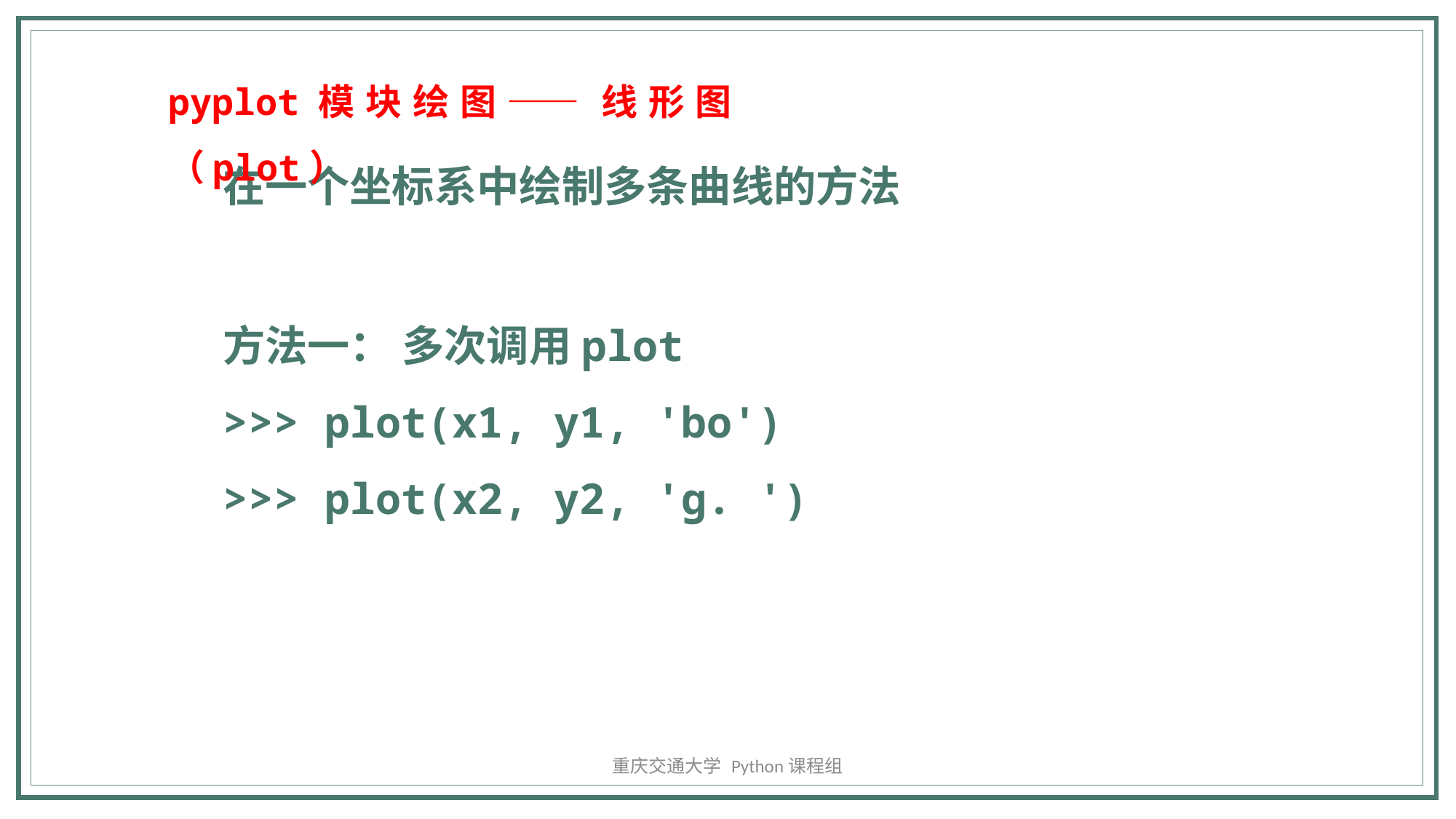

pyplot模块绘图——线形图（plot）
在一个坐标系中绘制多条曲线的方法
方法一： 多次调用plot
>>> plot(x1, y1, 'bo')
>>> plot(x2, y2, 'g. ')
重庆交通大学 Python课程组